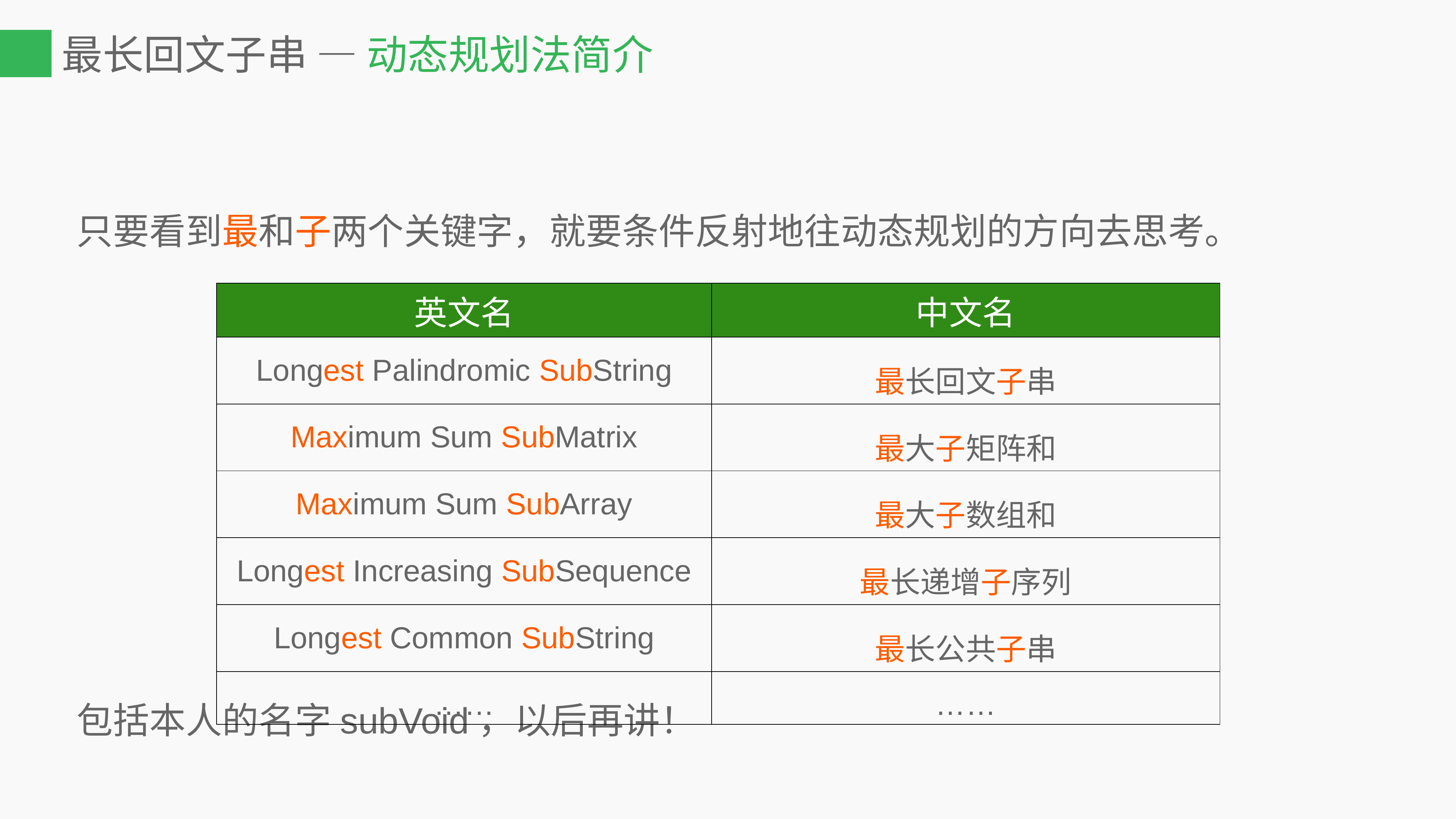

# 最长回文子串 — 动态规划法简介
只要看到最和子两个关键字，就要条件反射地往动态规划的方向去思考。

包括本人的名字subVoid，以后再讲！
| 英文名 | 中文名 |
| --- | --- |
| Longest Palindromic SubString | 最长回文子串 |
| Maximum Sum SubMatrix | 最大子矩阵和 |
| Maximum Sum SubArray | 最大子数组和 |
| Longest Increasing SubSequence | 最长递增子序列 |
| Longest Common SubString | 最长公共子串 |
| …… | …… |